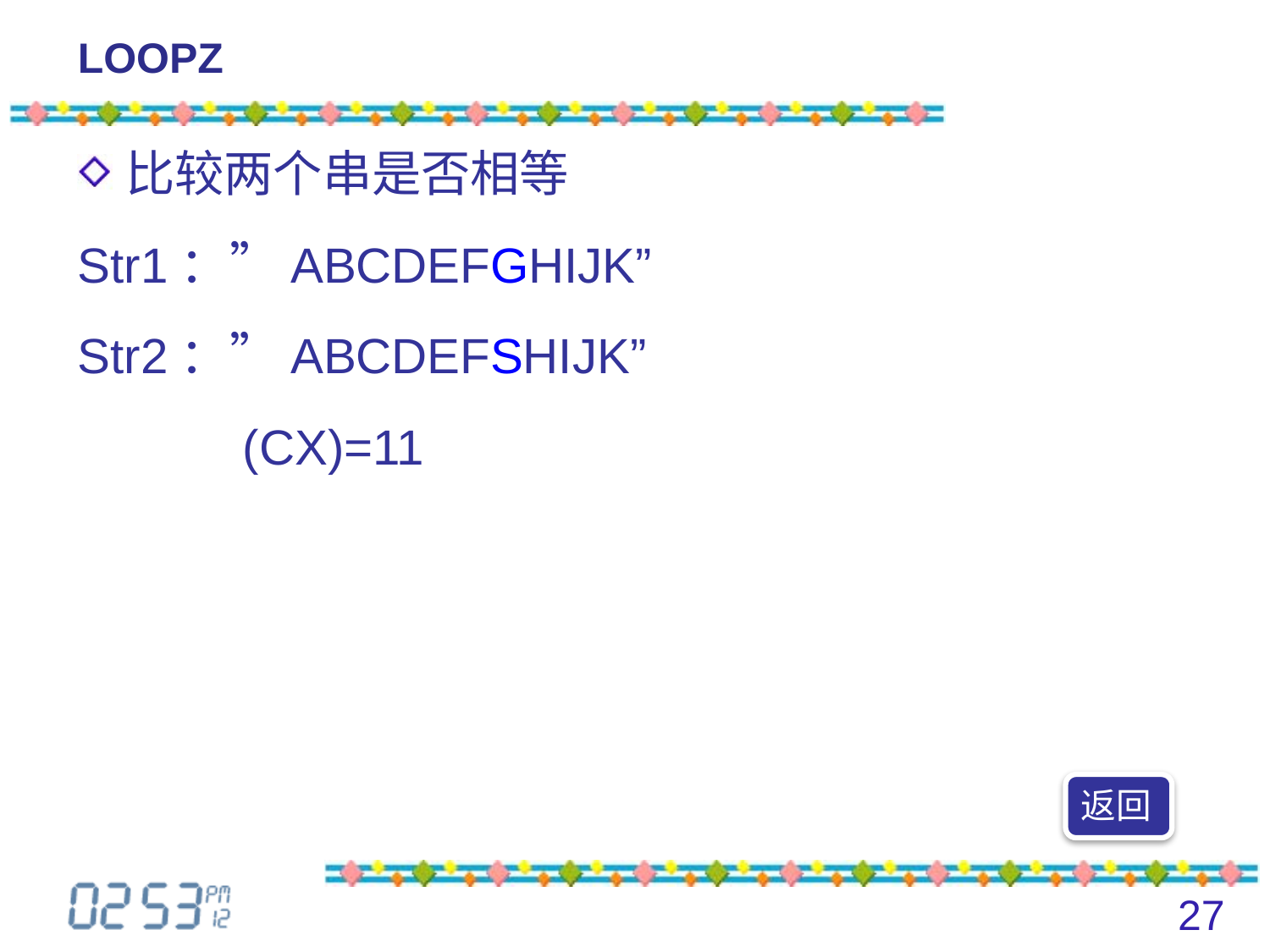

# LOOPZ
比较两个串是否相等
Str1：”ABCDEFGHIJK”
Str2：”ABCDEFSHIJK”
            (CX)=11
返回